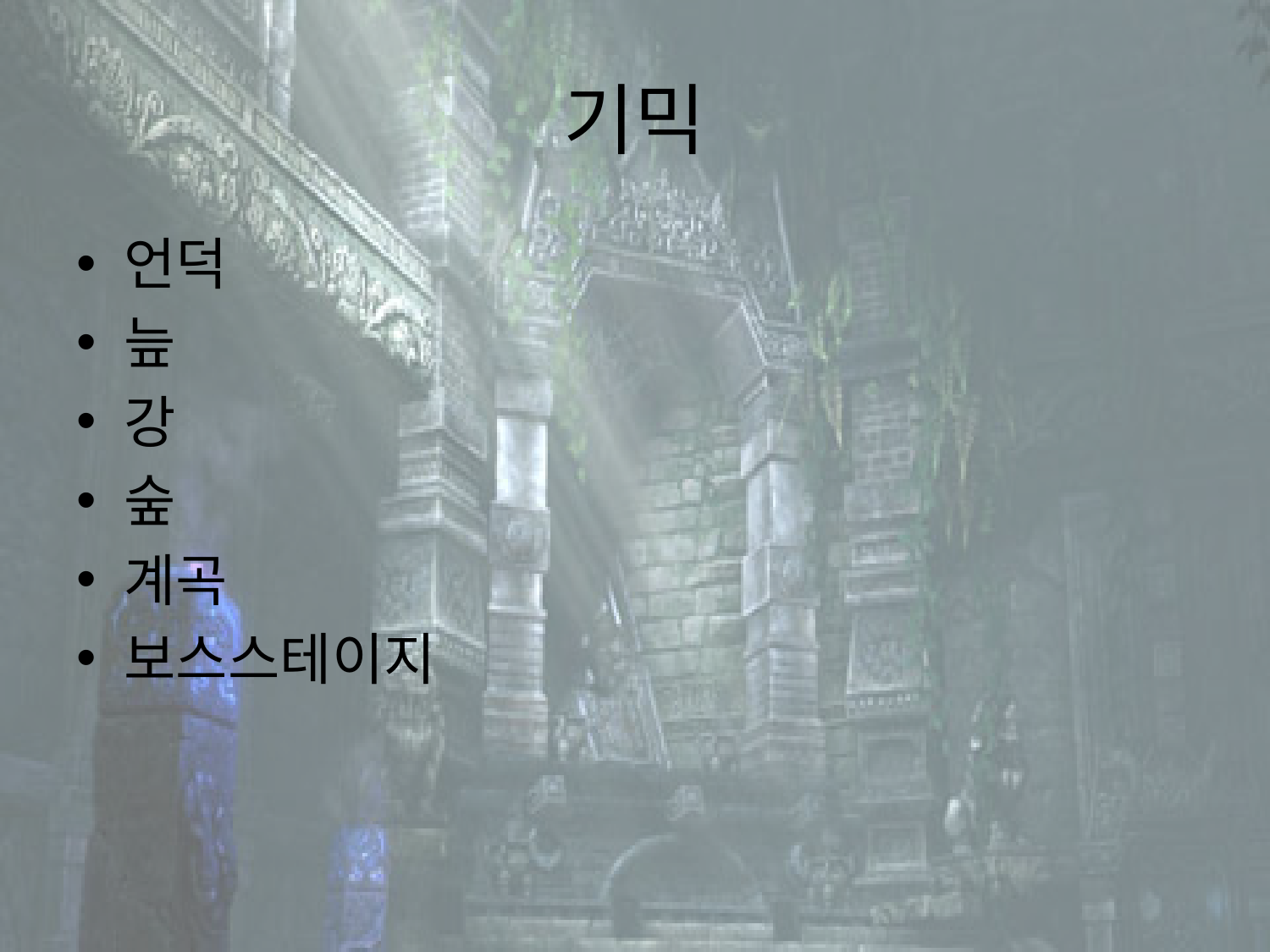

# 기믹
언덕
늪
강
숲
계곡
보스스테이지